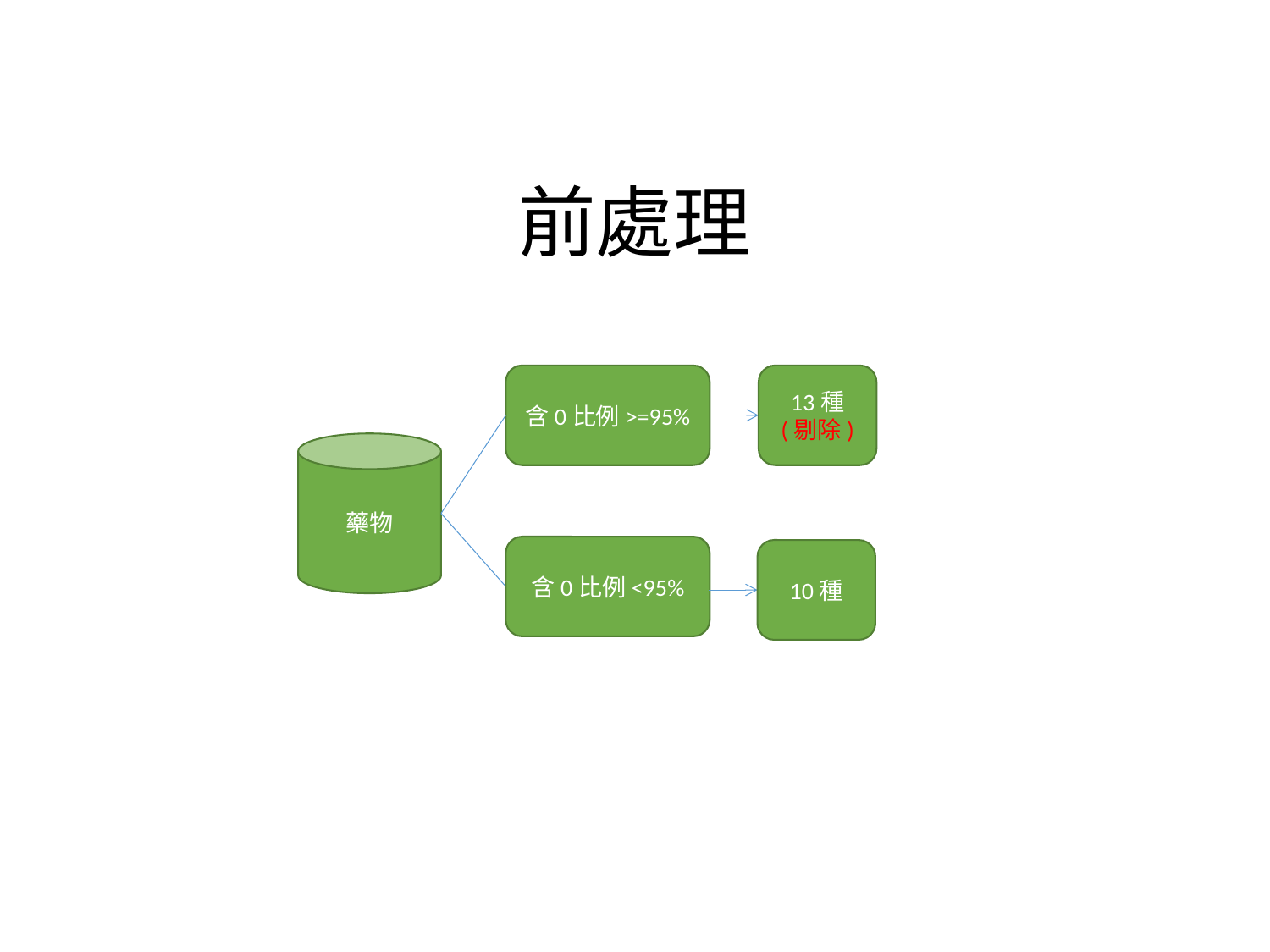

# 前處理
含0比例>=95%
13種
(剔除)
藥物
含0比例<95%
10種